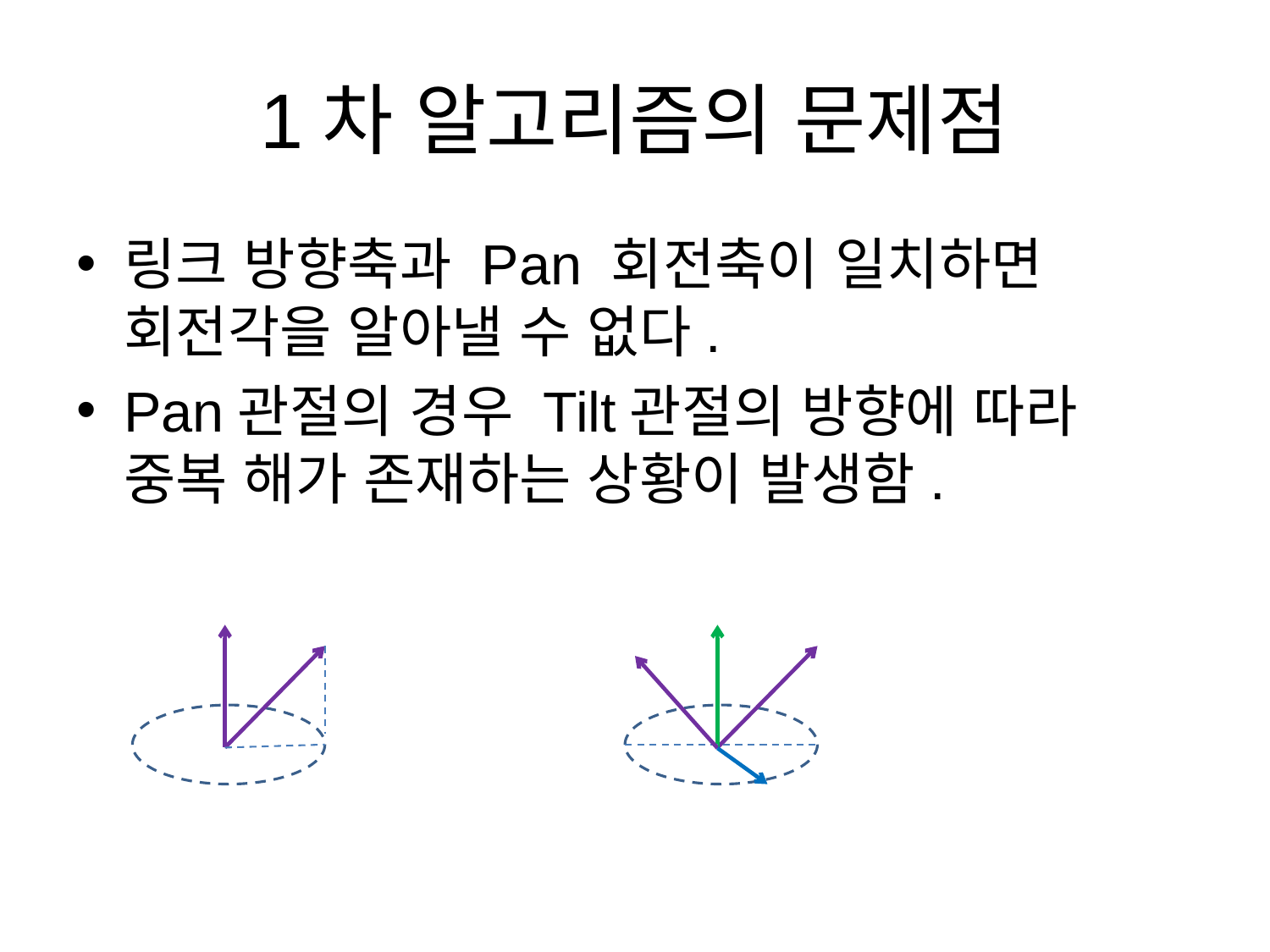

# 1차 알고리즘의 문제점
링크 방향축과 Pan 회전축이 일치하면 회전각을 알아낼 수 없다.
Pan관절의 경우 Tilt관절의 방향에 따라 중복 해가 존재하는 상황이 발생함.